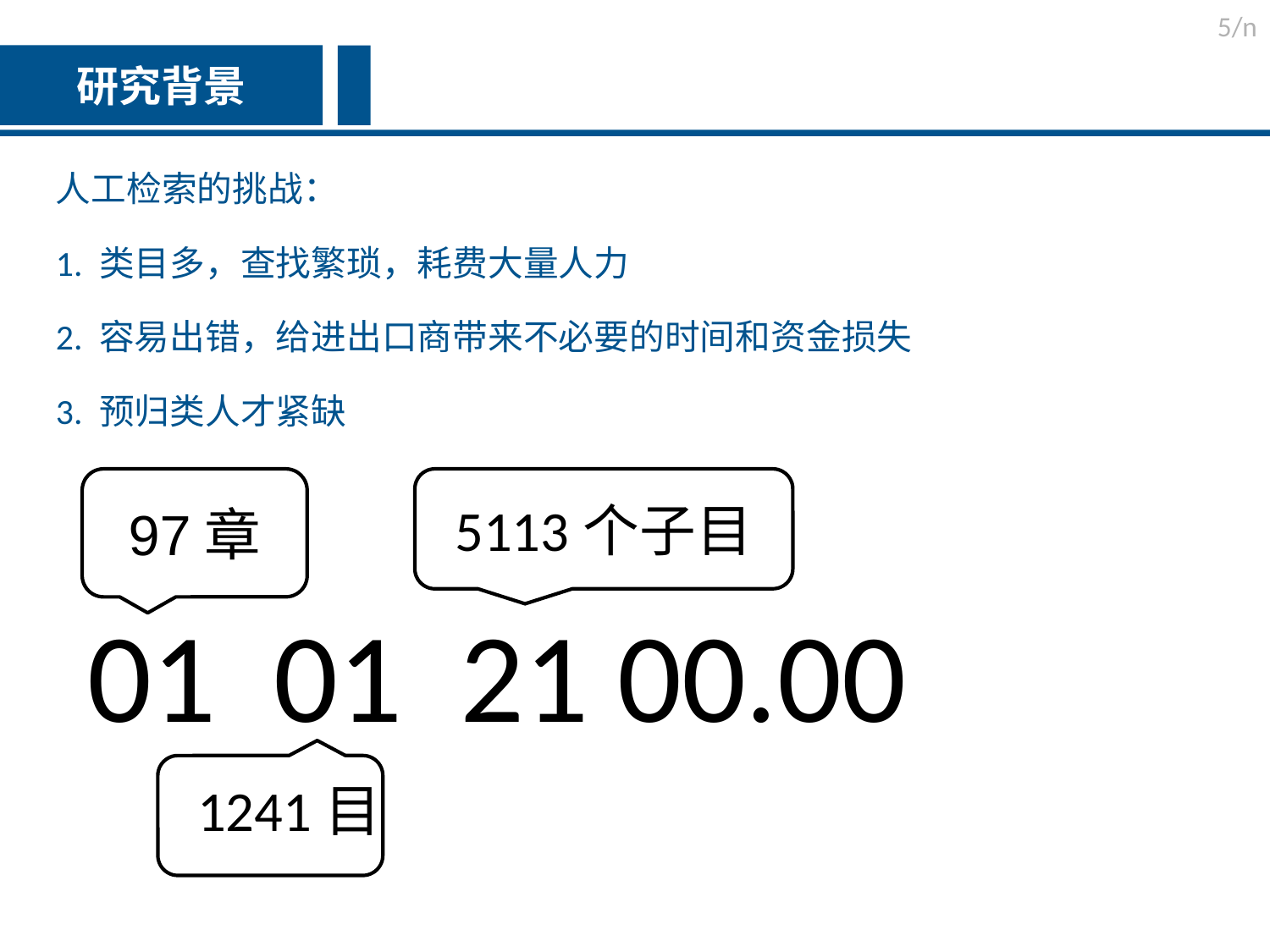

5/n
研究背景

人工检索的挑战：
1. 类目多，查找繁琐，耗费大量人力
2. 容易出错，给进出口商带来不必要的时间和资金损失
3. 预归类人才紧缺

97章
5113个子目
01  01  21 00.00

1241目